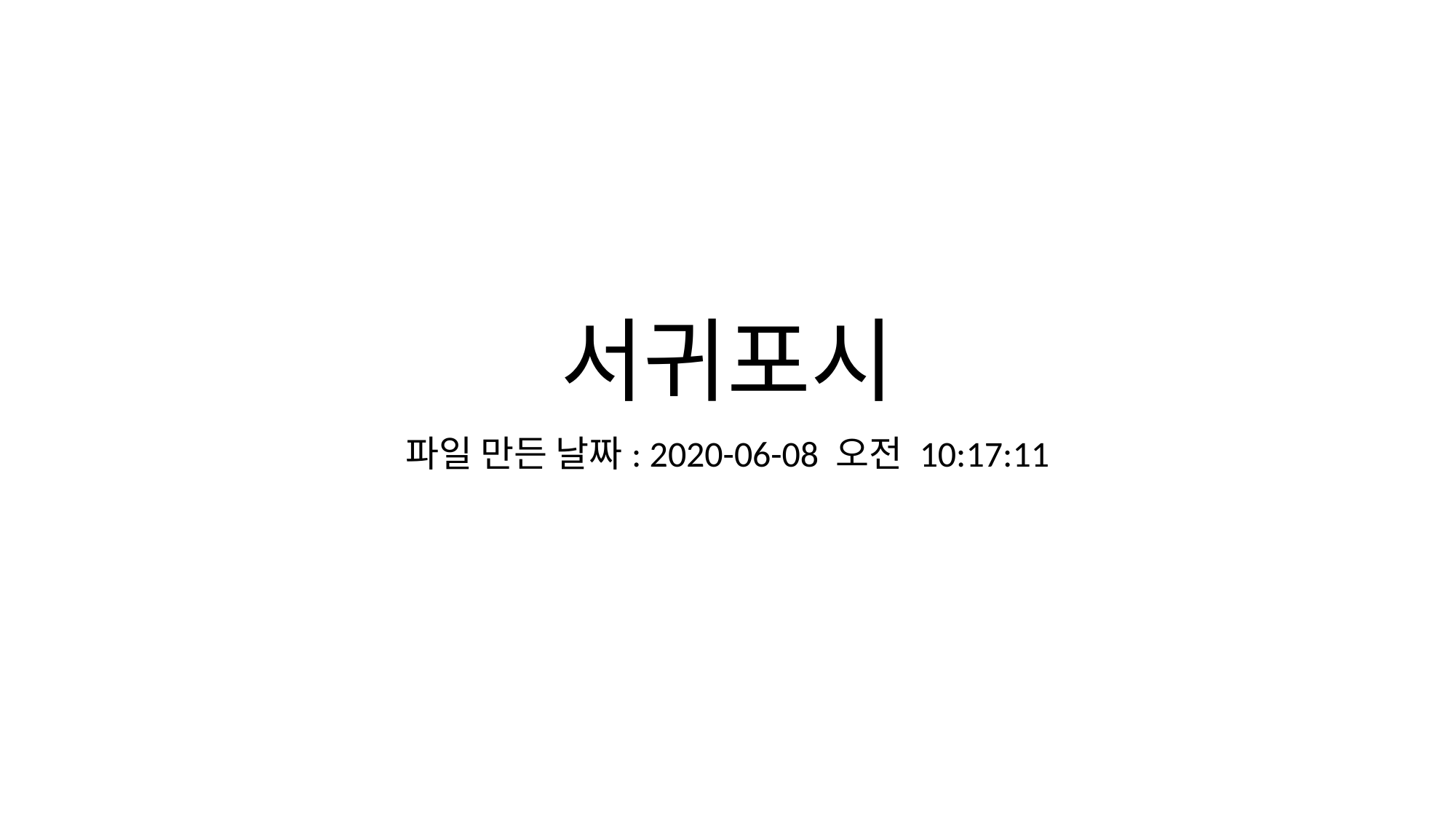

# 서귀포시
파일 만든 날짜: 2020-06-08 오전 10:17:11